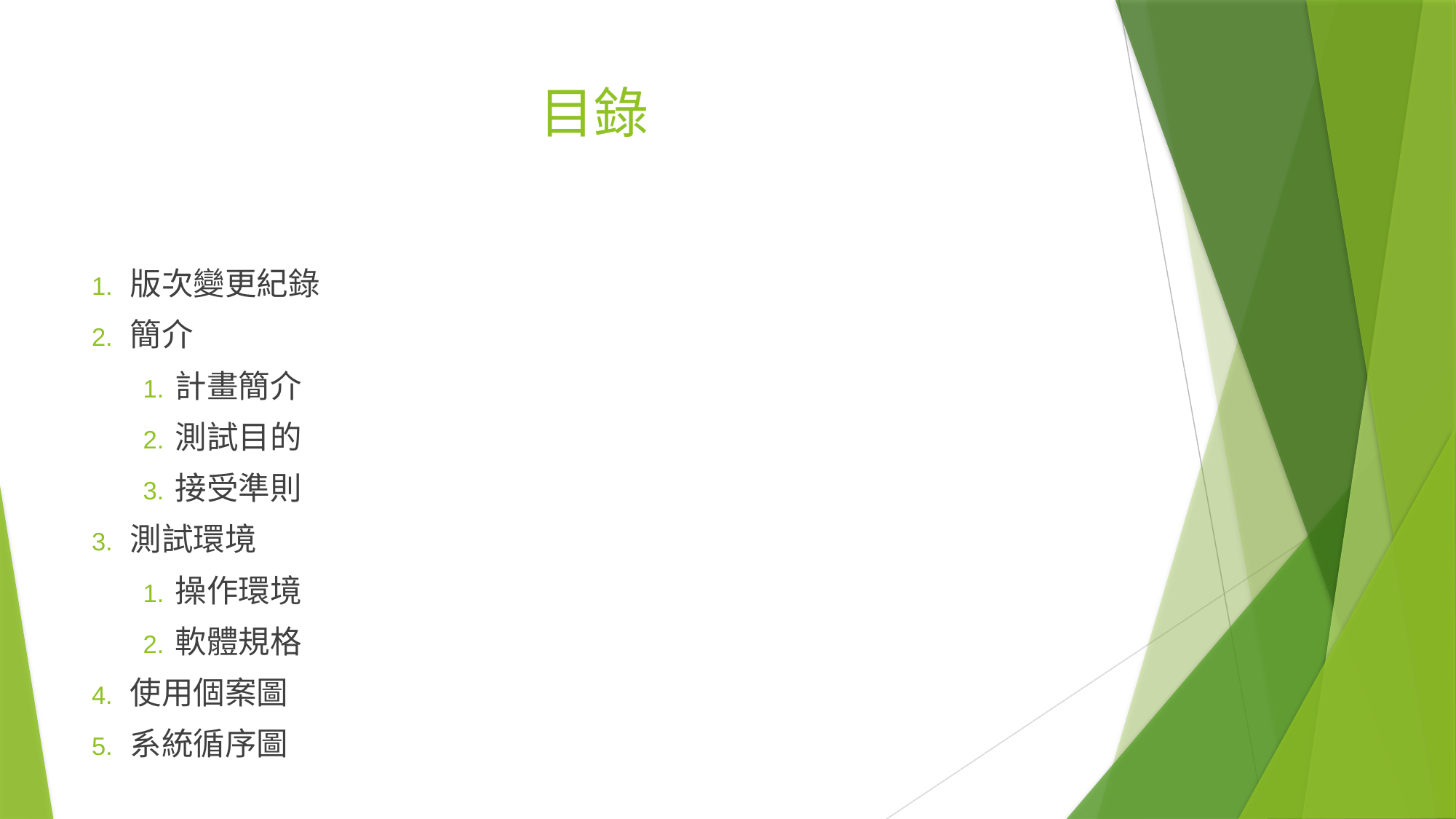

# 目錄
版次變更紀錄
簡介
計畫簡介
測試目的
接受準則
測試環境
操作環境
軟體規格
使用個案圖
系統循序圖